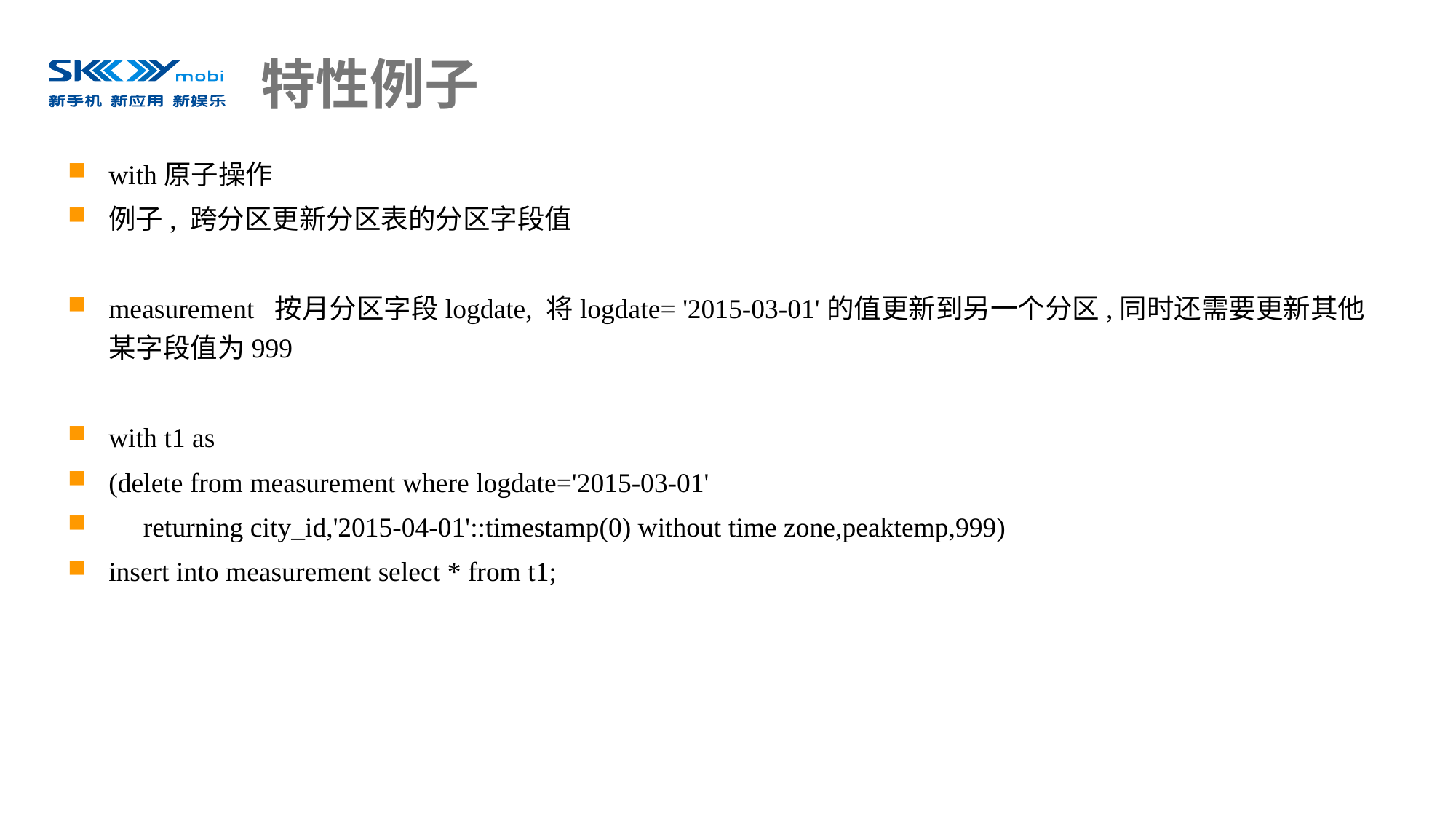

# 特性例子
with原子操作
例子, 跨分区更新分区表的分区字段值

measurement  按月分区字段logdate, 将logdate= '2015-03-01'的值更新到另一个分区,同时还需要更新其他某字段值为999

with t1 as
(delete from measurement where logdate='2015-03-01'
     returning city_id,'2015-04-01'::timestamp(0) without time zone,peaktemp,999)
insert into measurement select * from t1;